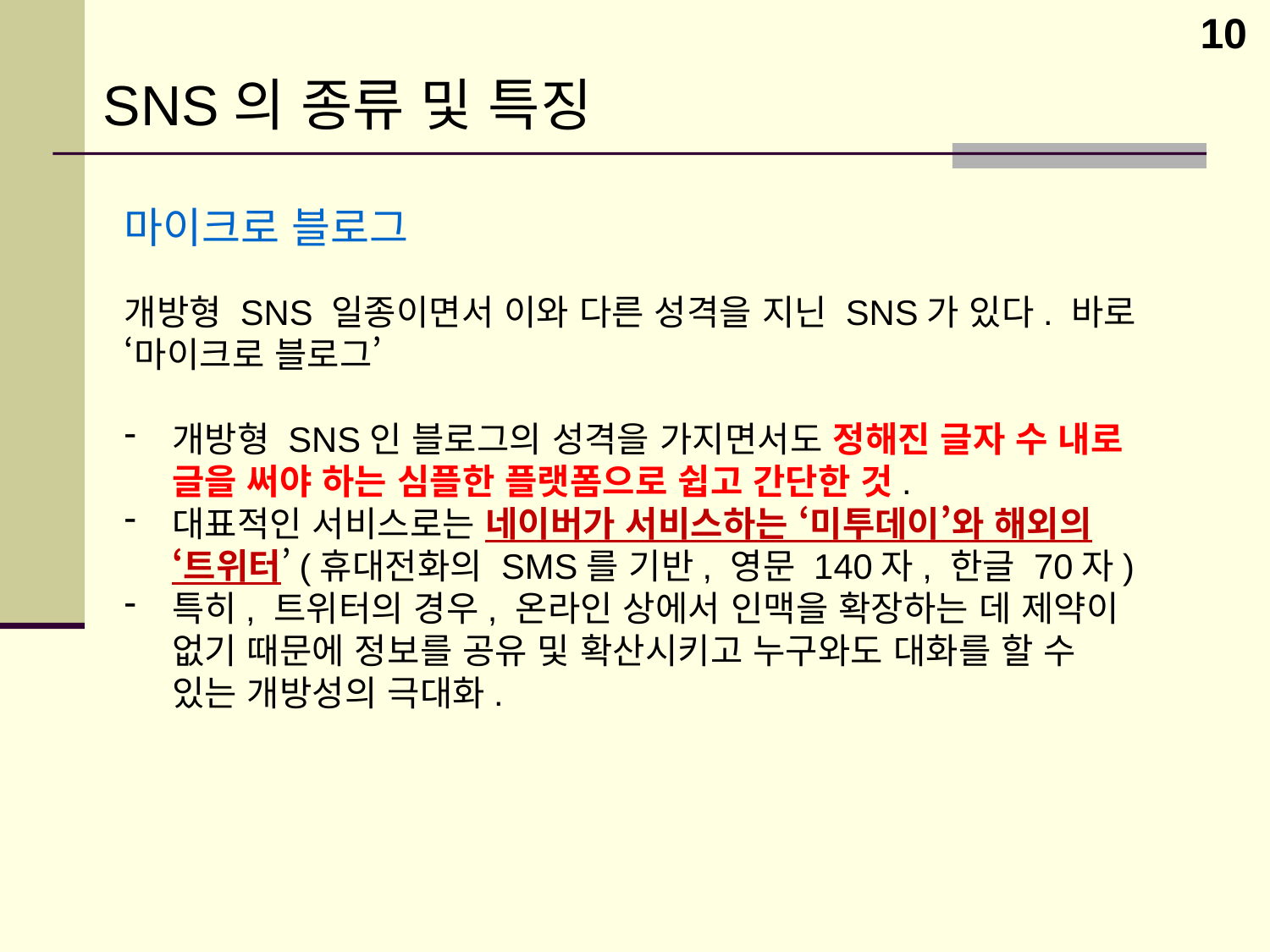

SNS의 종류 및 특징

마이크로 블로그
개방형 SNS 일종이면서 이와 다른 성격을 지닌 SNS가 있다. 바로 ‘마이크로 블로그’

개방형 SNS인 블로그의 성격을 가지면서도 정해진 글자 수 내로 글을 써야 하는 심플한 플랫폼으로 쉽고 간단한 것.
대표적인 서비스로는 네이버가 서비스하는 ‘미투데이’와 해외의 ‘트위터’(휴대전화의 SMS를 기반, 영문 140자, 한글 70자)
특히, 트위터의 경우, 온라인 상에서 인맥을 확장하는 데 제약이 없기 때문에 정보를 공유 및 확산시키고 누구와도 대화를 할 수 있는 개방성의 극대화.